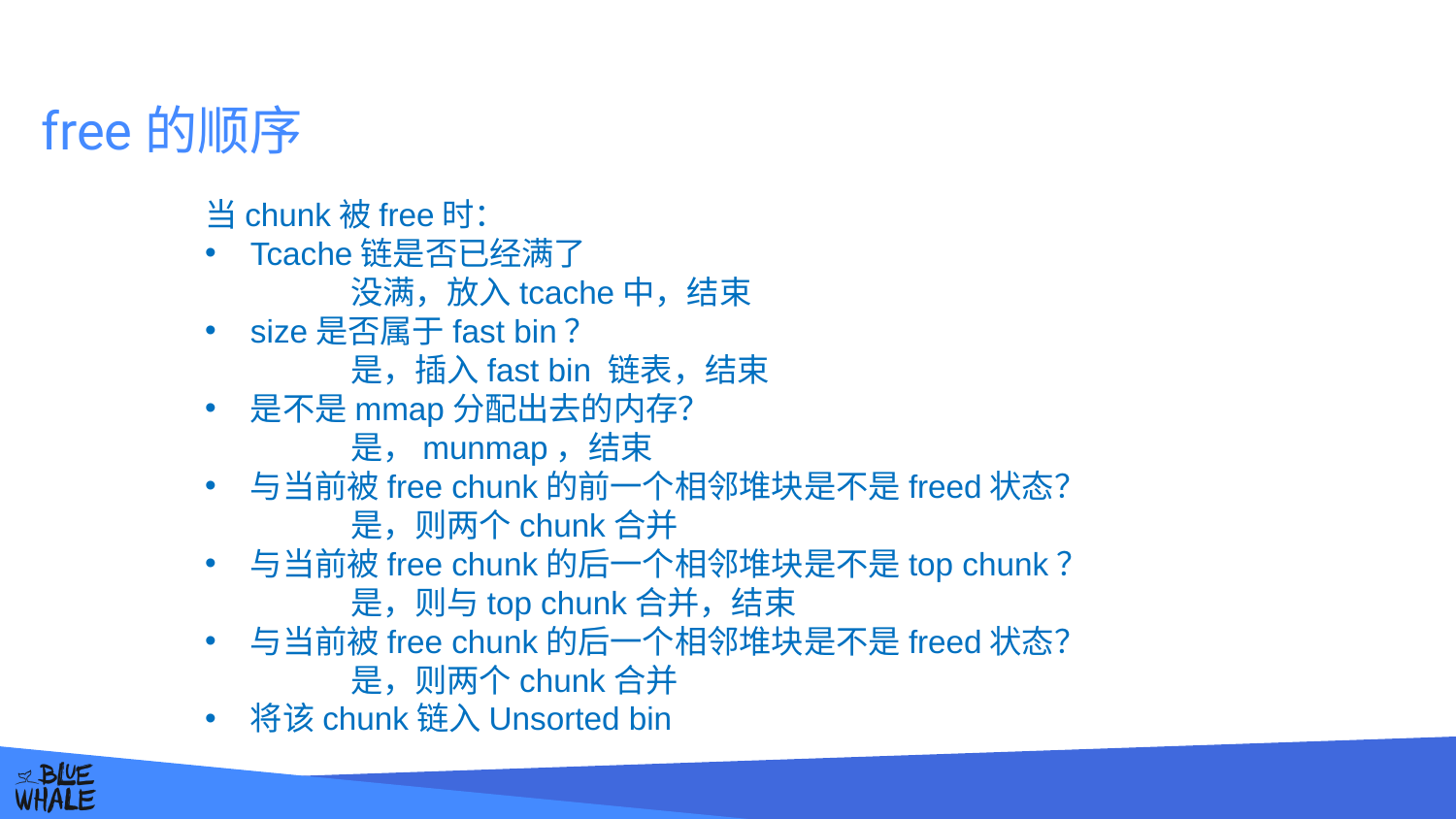

# free的顺序
当chunk被free时：
Tcache链是否已经满了
	没满，放入tcache中，结束
size是否属于fast bin？
	是，插入fast bin 链表，结束
是不是mmap分配出去的内存？
	是，munmap，结束
与当前被free chunk的前一个相邻堆块是不是freed状态？
	是，则两个chunk合并
与当前被free chunk的后一个相邻堆块是不是top chunk？
	是，则与top chunk合并，结束
与当前被free chunk的后一个相邻堆块是不是freed状态？
	是，则两个chunk合并
将该chunk链入Unsorted bin